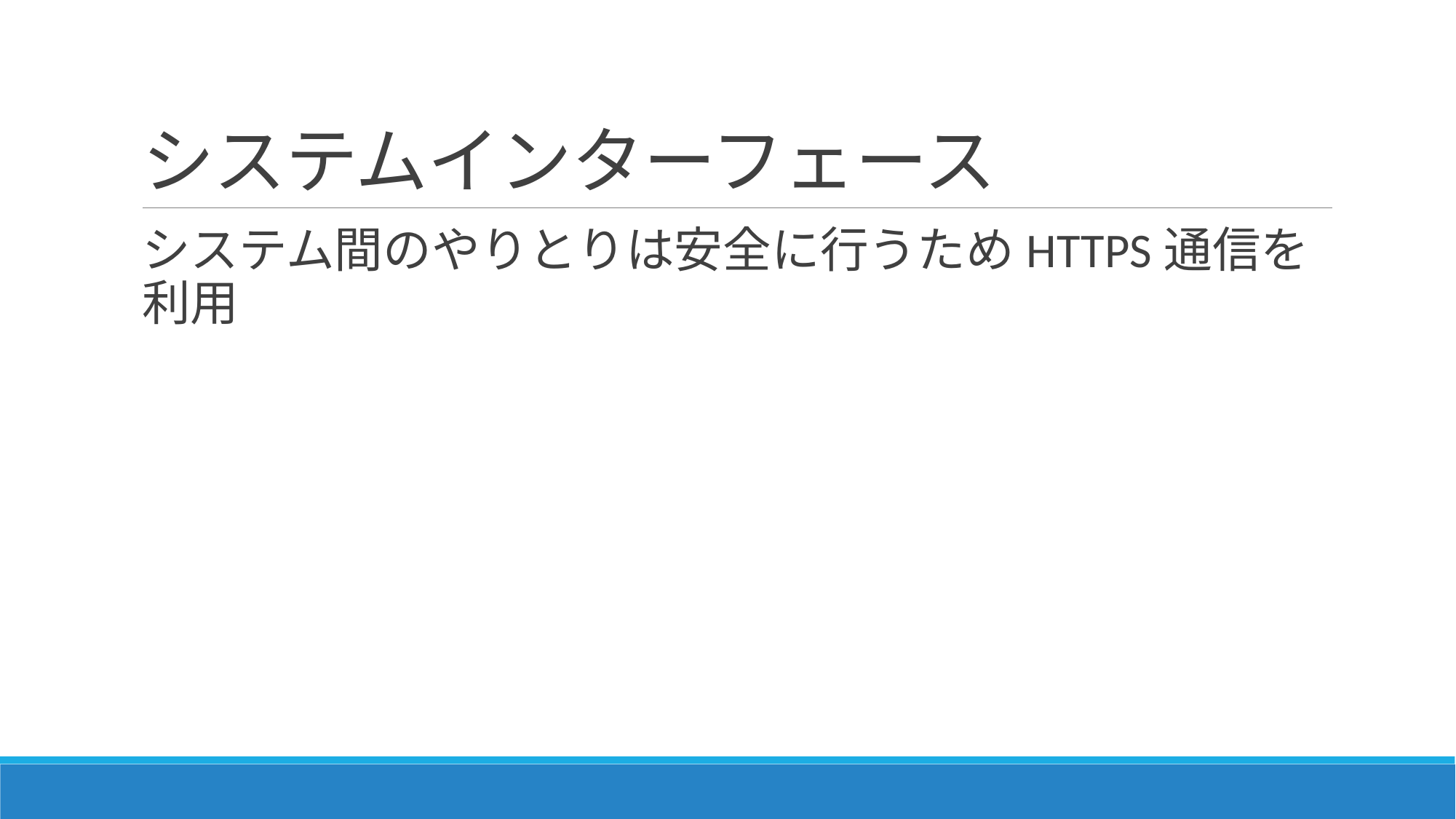

# システムインターフェース
システム間のやりとりは安全に行うためHTTPS通信を利用